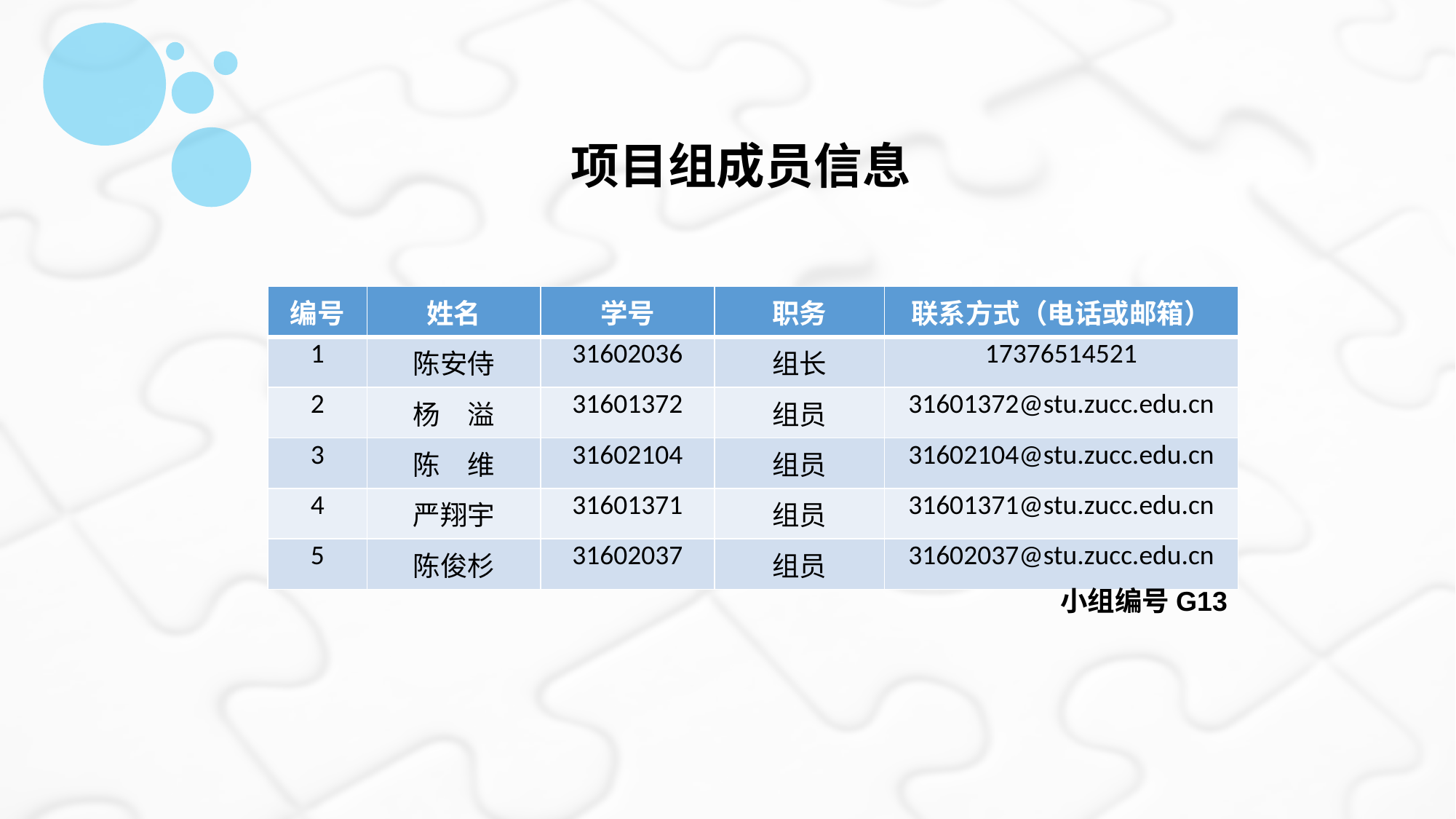

项目组成员信息
| 编号 | 姓名 | 学号 | 职务 | 联系方式（电话或邮箱） |
| --- | --- | --- | --- | --- |
| 1 | 陈安侍 | 31602036 | 组长 | 17376514521 |
| 2 | 杨　溢 | 31601372 | 组员 | 31601372@stu.zucc.edu.cn |
| 3 | 陈　维 | 31602104 | 组员 | 31602104@stu.zucc.edu.cn |
| 4 | 严翔宇 | 31601371 | 组员 | 31601371@stu.zucc.edu.cn |
| 5 | 陈俊杉 | 31602037 | 组员 | 31602037@stu.zucc.edu.cn |
小组编号G13